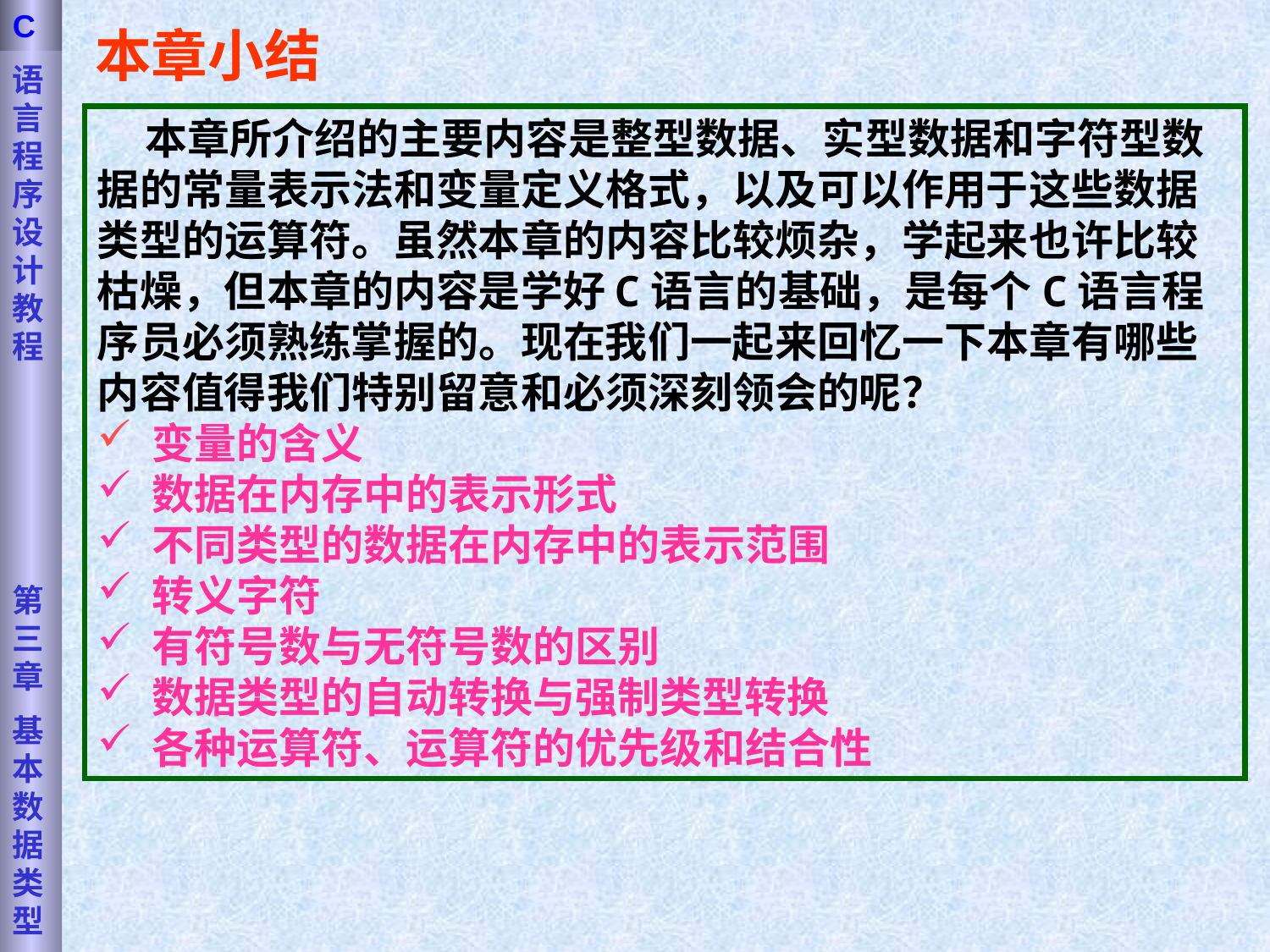

语言程序设计教程

第三章
基本数据类型
C
本章小结
    本章所介绍的主要内容是整型数据、实型数据和字符型数据的常量表示法和变量定义格式，以及可以作用于这些数据类型的运算符。虽然本章的内容比较烦杂，学起来也许比较枯燥，但本章的内容是学好C语言的基础，是每个C语言程序员必须熟练掌握的。现在我们一起来回忆一下本章有哪些内容值得我们特别留意和必须深刻领会的呢？
 变量的含义
 数据在内存中的表示形式
 不同类型的数据在内存中的表示范围
 转义字符
 有符号数与无符号数的区别
 数据类型的自动转换与强制类型转换
 各种运算符、运算符的优先级和结合性